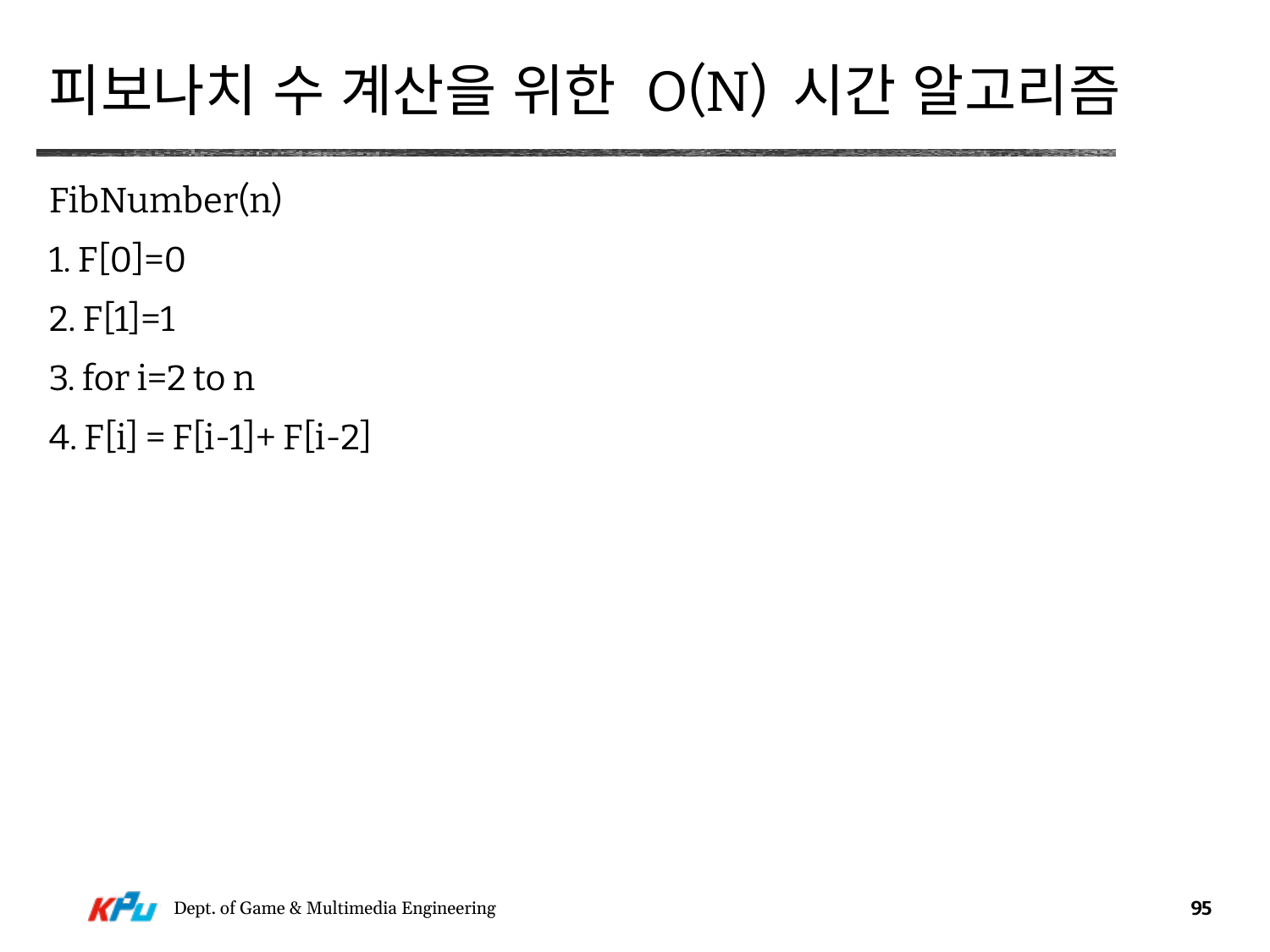

# 피보나치 수 계산을 위한 O(n) 시간 알고리즘
FibNumber(n)
1. F[0]=0
2. F[1]=1
3. for i=2 to n
4. F[i] = F[i-1]+ F[i-2]

Dept. of Game & Multimedia Engineering
95